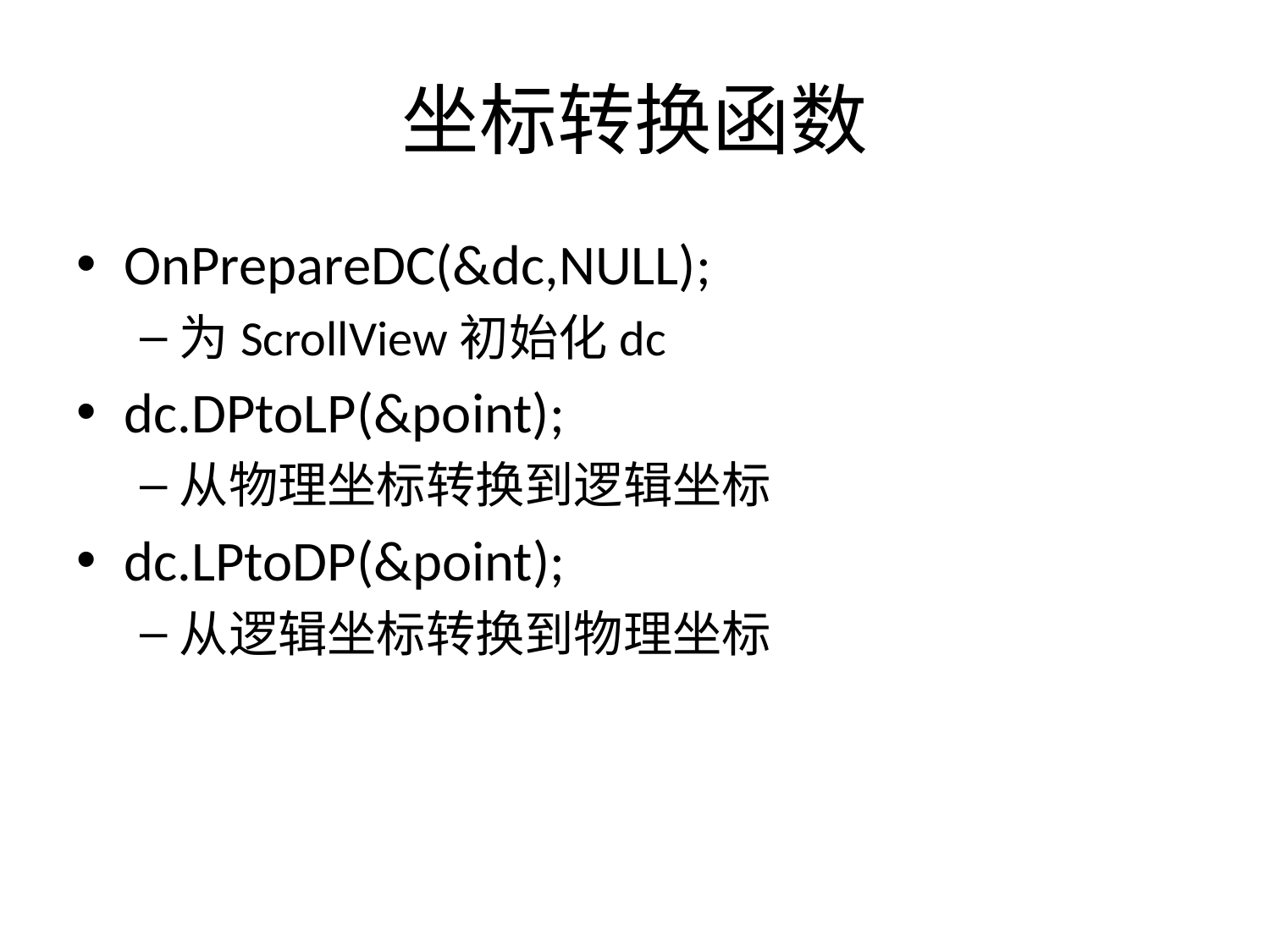

# 坐标转换函数
OnPrepareDC(&dc,NULL);
为ScrollView初始化dc
dc.DPtoLP(&point);
从物理坐标转换到逻辑坐标
dc.LPtoDP(&point);
从逻辑坐标转换到物理坐标